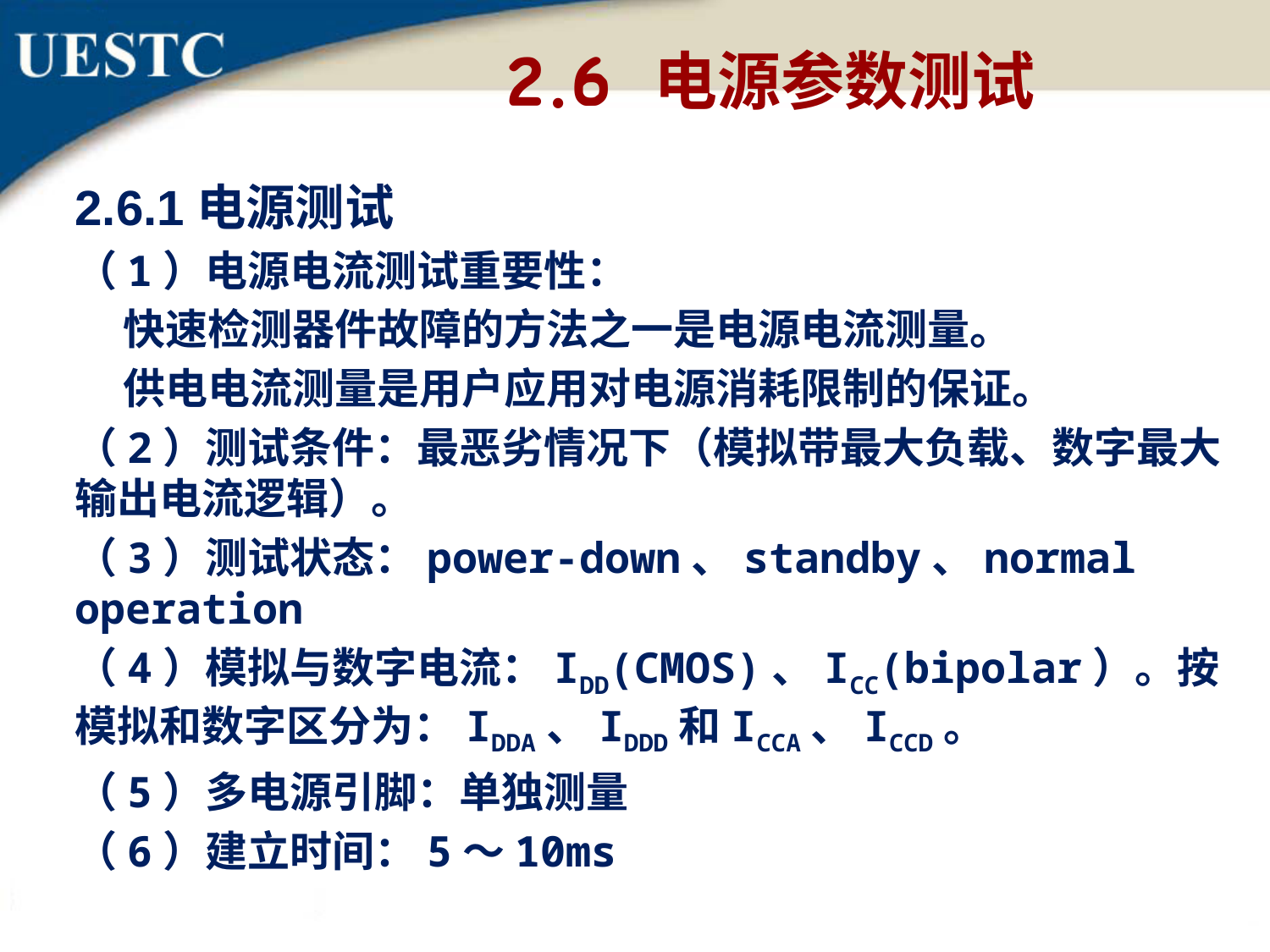

2.6 电源参数测试
2.6.1电源测试
（1）电源电流测试重要性：
    快速检测器件故障的方法之一是电源电流测量。
    供电电流测量是用户应用对电源消耗限制的保证。
（2）测试条件：最恶劣情况下（模拟带最大负载、数字最大输出电流逻辑）。
（3）测试状态：power-down、standby、normal operation
（4）模拟与数字电流：IDD(CMOS)、ICC(bipolar）。按模拟和数字区分为：IDDA、IDDD和ICCA、ICCD。
（5）多电源引脚：单独测量
（6）建立时间：5～10ms